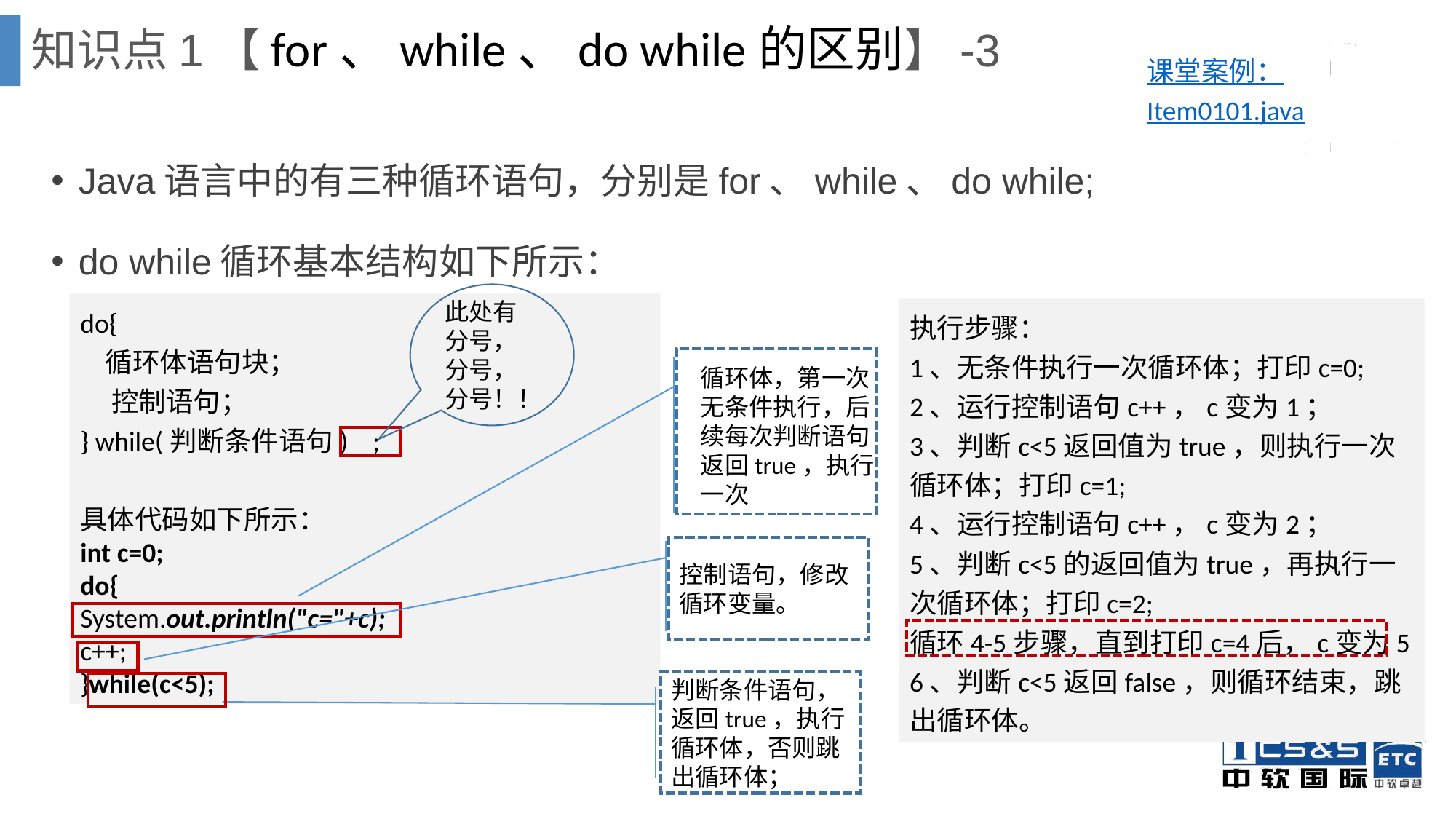

知识点1【for、while、do while的区别】-3
课堂案例：Item0101.java
Java语言中的有三种循环语句，分别是for、while、do while;
do while循环基本结构如下所示：

此处有分号，分号，分号！！
do{
   循环体语句块；
    控制语句；
} while(判断条件语句)    ;

具体代码如下所示：
int c=0;
do{
System.out.println("c="+c);
c++;
}while(c<5);
执行步骤：
1、无条件执行一次循环体；打印c=0;
2、运行控制语句c++，c变为1；
3、判断c<5返回值为true，则执行一次循环体；打印c=1;
4、运行控制语句c++，c变为2；
5、判断c<5的返回值为true，再执行一次循环体；打印c=2;
循环4-5步骤，直到打印c=4后，c变为5
6、判断c<5返回false，则循环结束，跳出循环体。

循环体，第一次无条件执行，后续每次判断语句返回true，执行一次

控制语句，修改循环变量。

判断条件语句，返回true，执行循环体，否则跳出循环体；